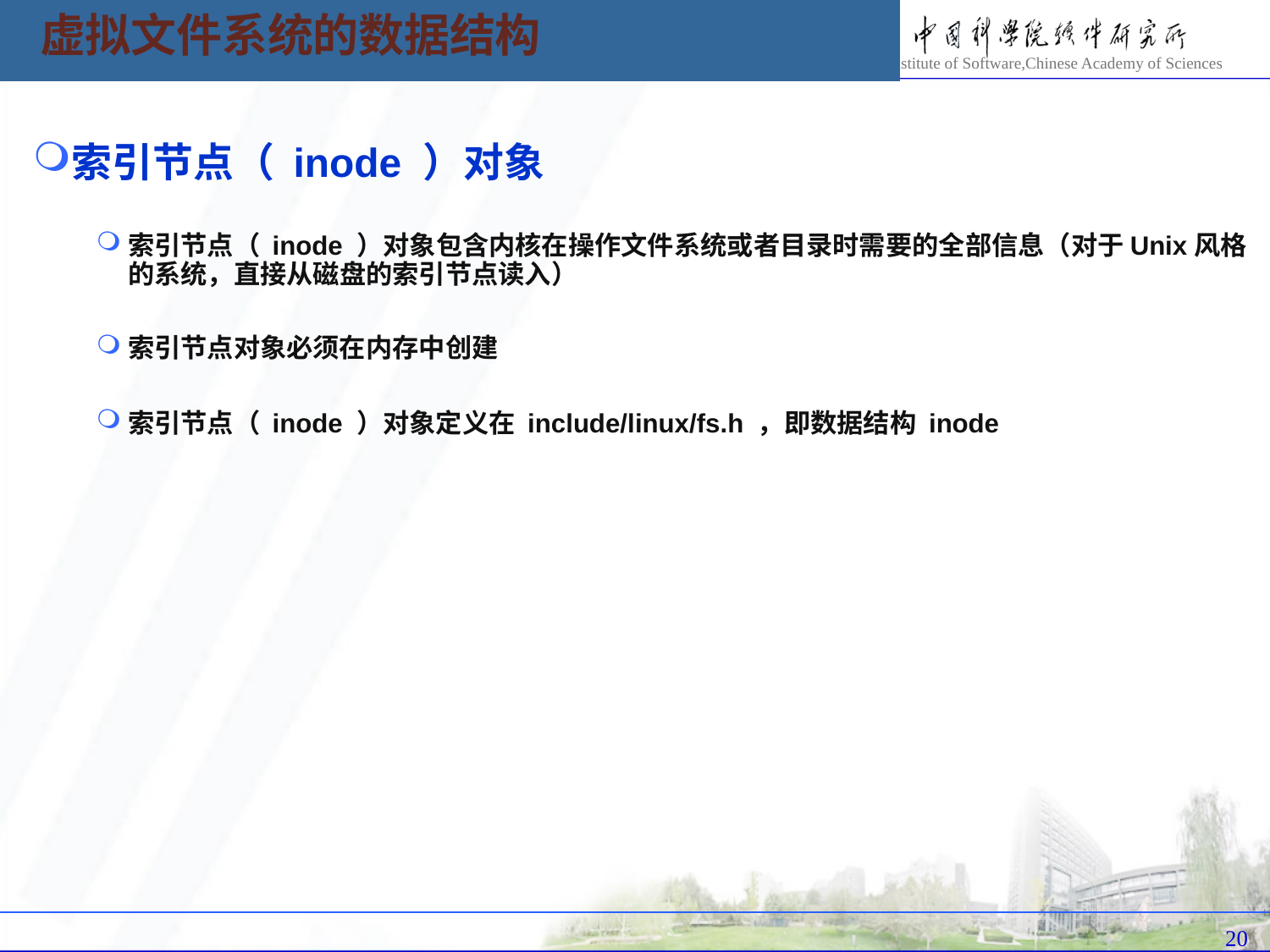

虚拟文件系统的数据结构
索引节点（ inode ）对象

索引节点（ inode ）对象包含内核在操作文件系统或者目录时需要的全部信息（对于Unix风格的系统，直接从磁盘的索引节点读入）

索引节点对象必须在内存中创建

索引节点（ inode ）对象定义在 include/linux/fs.h ，即数据结构 inode

20